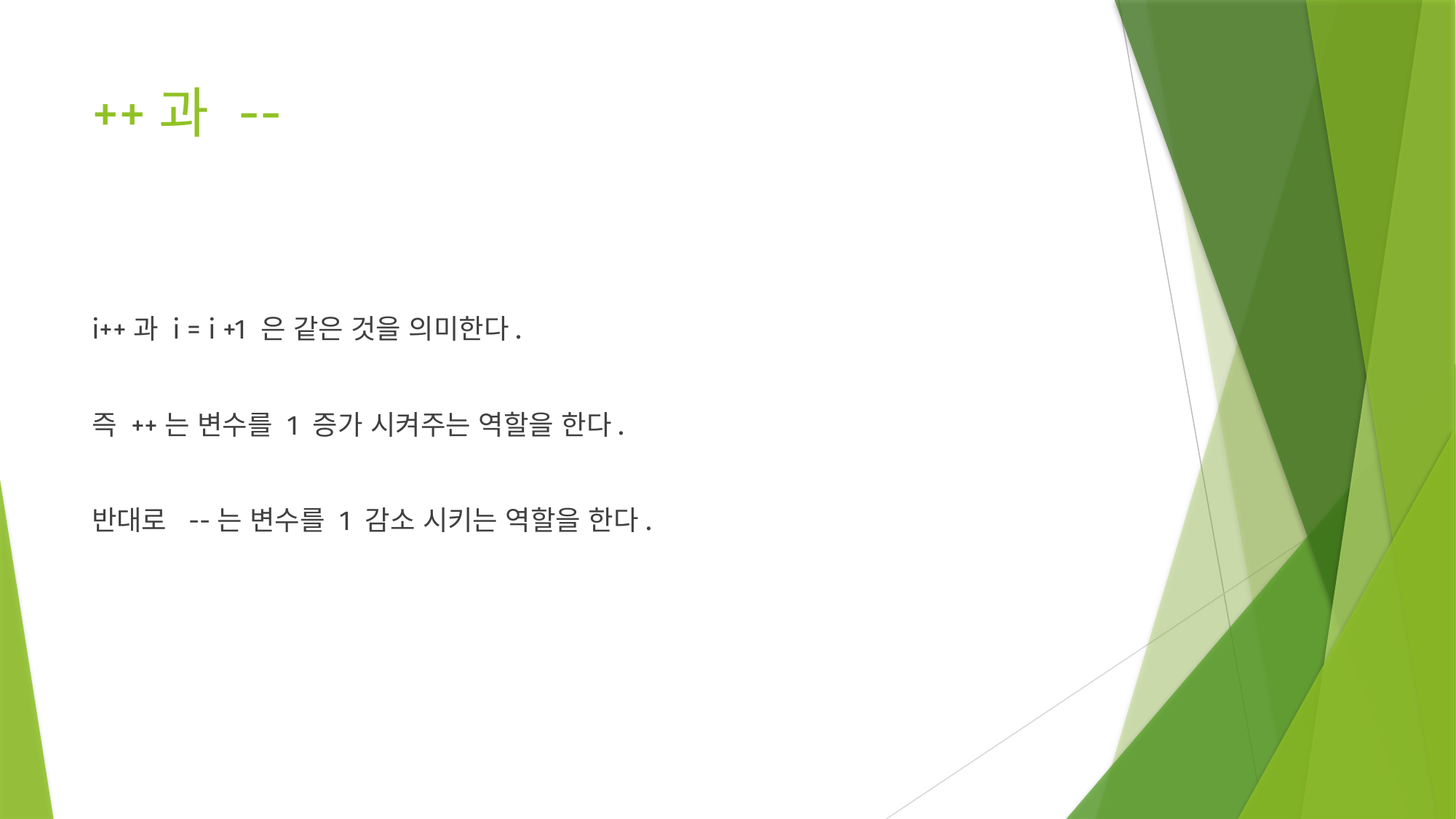

# ++과 --

i++과 i = i +1 은 같은 것을 의미한다.

즉 ++는 변수를 1 증가 시켜주는 역할을 한다.

반대로  --는 변수를 1 감소 시키는 역할을 한다.